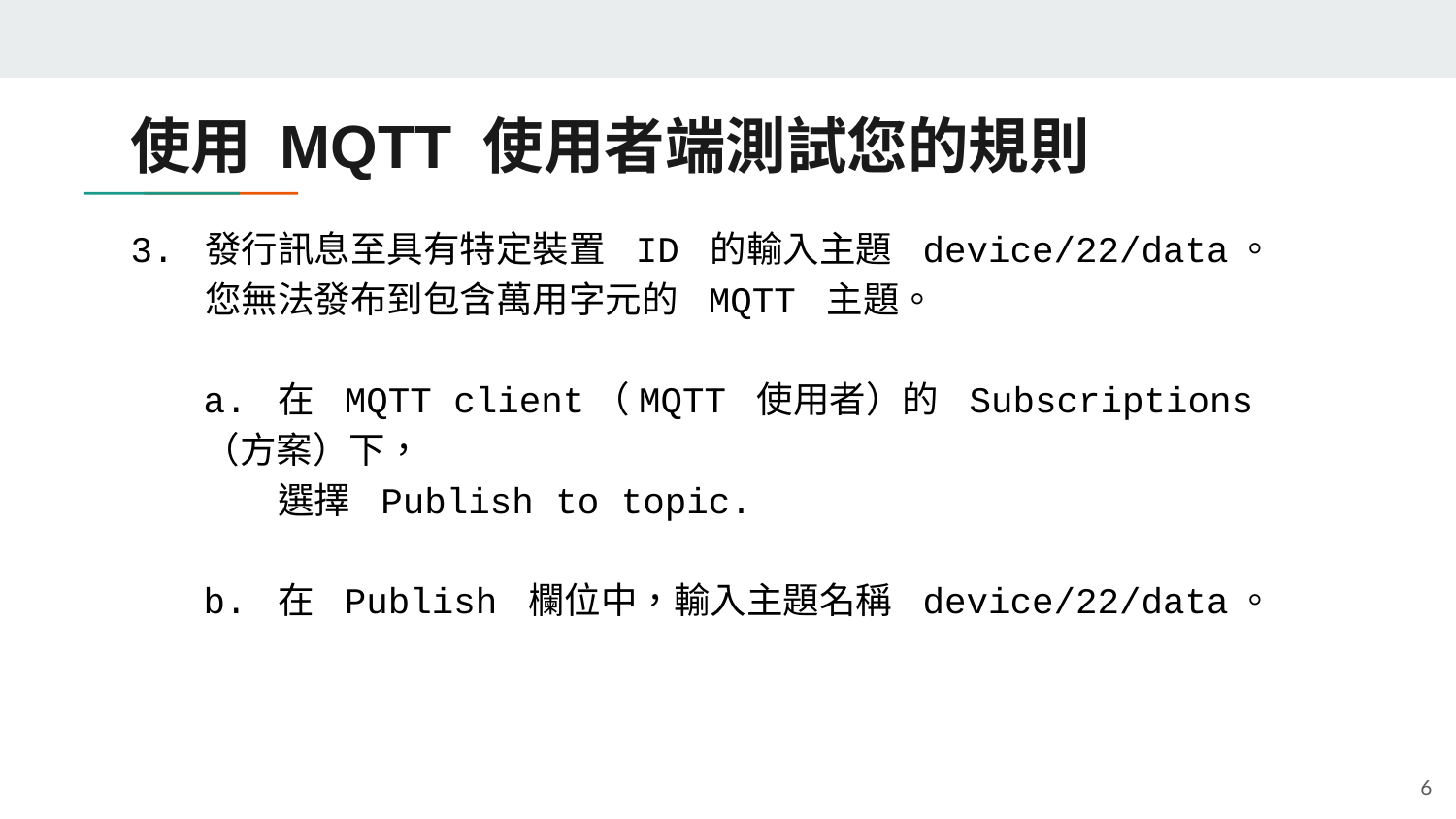

# 使用 MQTT 使用者端測試您的規則
3. 發行訊息至具有特定裝置 ID 的輸入主題 device/22/data。
   您無法發布到包含萬用字元的 MQTT 主題。

a. 在 MQTT client（MQTT 使用者）的 Subscriptions（方案）下，
   選擇 Publish to topic.

b. 在 Publish 欄位中，輸入主題名稱 device/22/data。

6